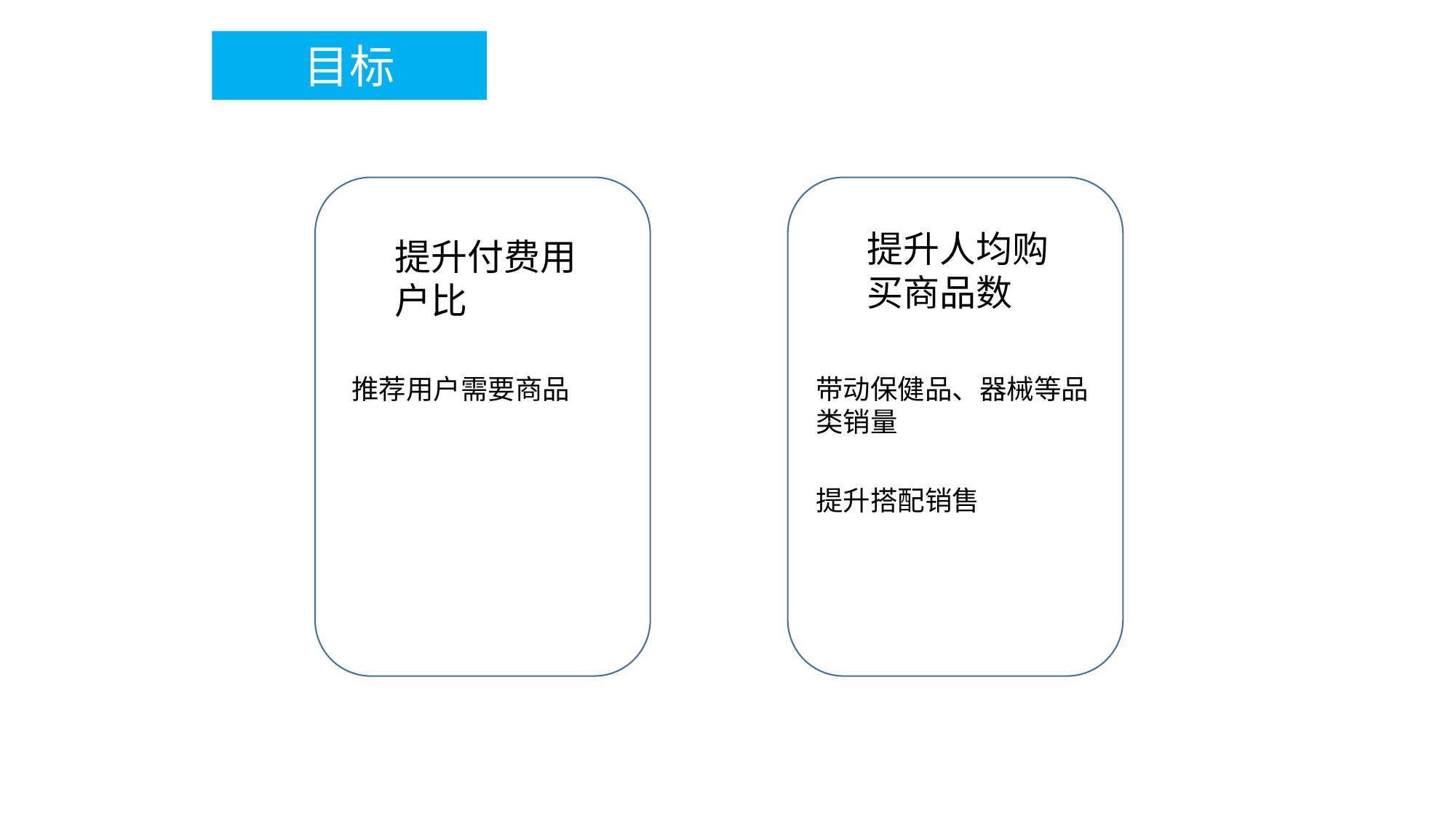

目标

提升人均购买商品数
提升付费用户比
推荐用户需要商品
带动保健品、器械等品类销量
提升搭配销售